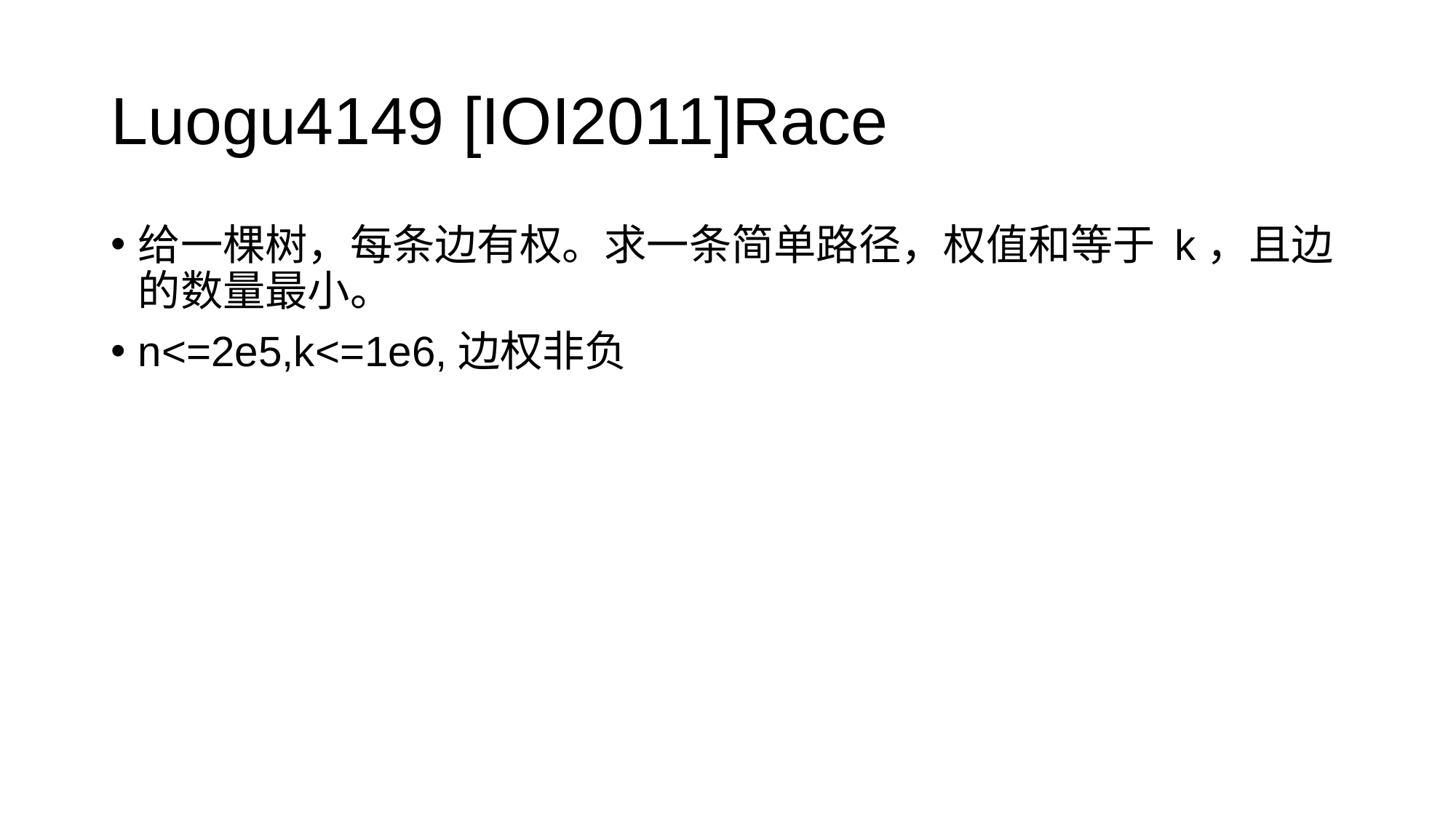

# Luogu4149 [IOI2011]Race
给一棵树，每条边有权。求一条简单路径，权值和等于 k，且边的数量最小。
n<=2e5,k<=1e6,边权非负